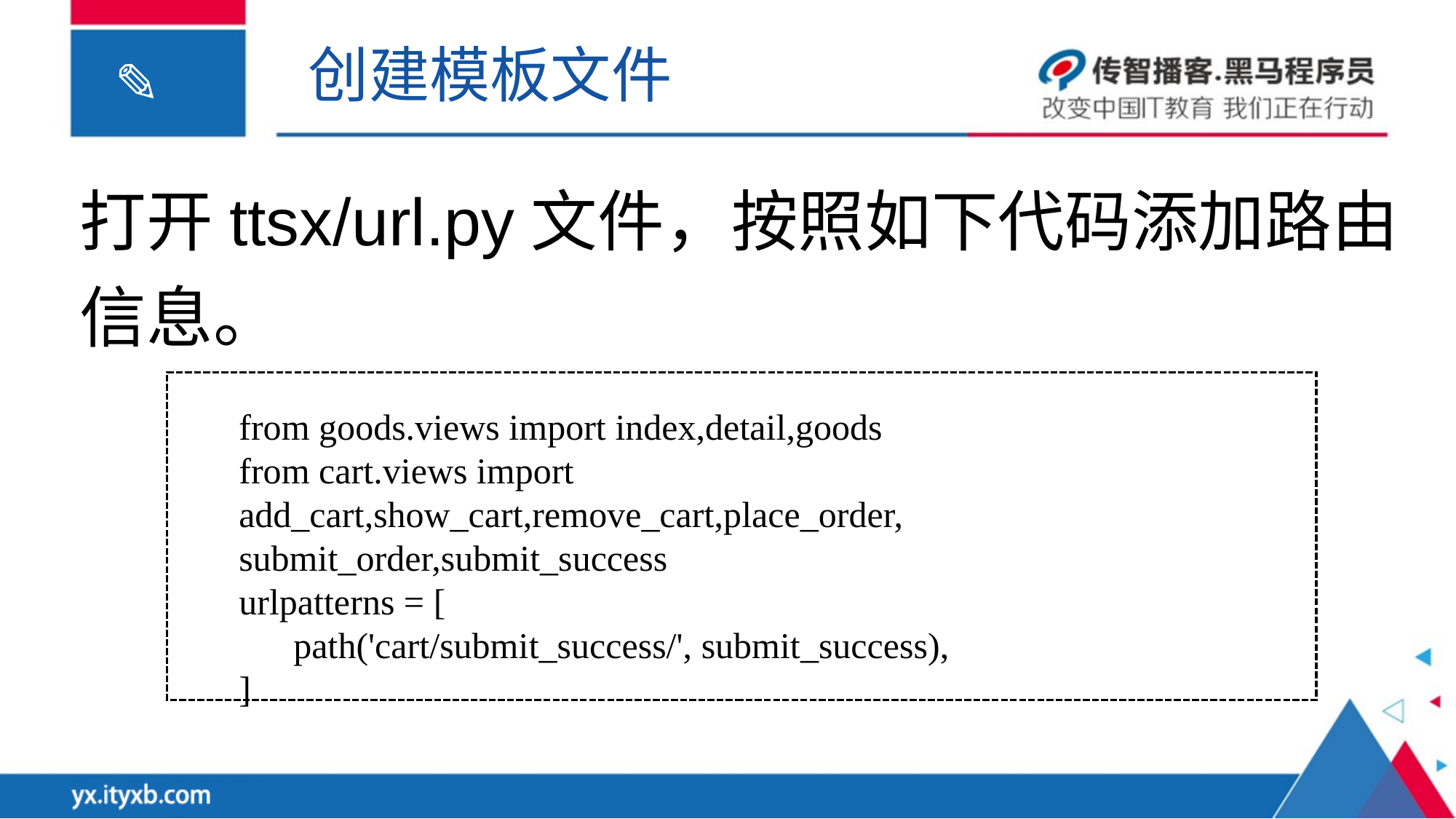

创建模板文件
打开ttsx/url.py文件，按照如下代码添加路由信息。

from goods.views import index,detail,goods
from cart.views import add_cart,show_cart,remove_cart,place_order,
submit_order,submit_success
urlpatterns = [
      path('cart/submit_success/', submit_success),
]